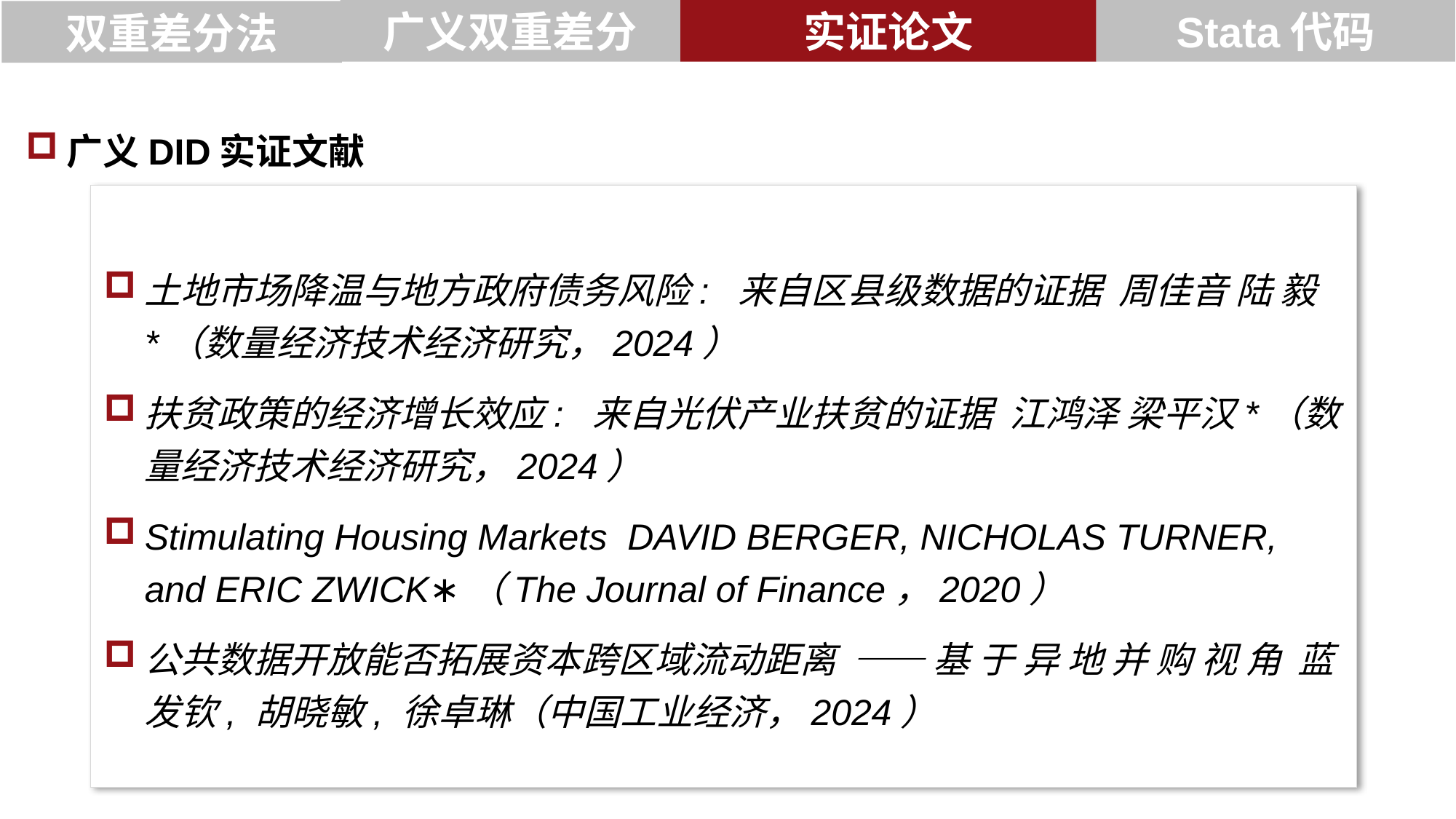

广义双重差分
实证论文
Stata代码
双重差分法
广义DID实证文献
土地市场降温与地方政府债务风险:  来自区县级数据的证据  周佳音 陆 毅*（数量经济技术经济研究，2024）
扶贫政策的经济增长效应:  来自光伏产业扶贫的证据  江鸿泽 梁平汉*（数量经济技术经济研究，2024）
Stimulating Housing Markets  DAVID BERGER, NICHOLAS TURNER, and ERIC ZWICK∗（The Journal of Finance，2020）
公共数据开放能否拓展资本跨区域流动距离  —— 基 于 异 地 并 购 视 角  蓝发钦, 胡晓敏, 徐卓琳（中国工业经济，2024）